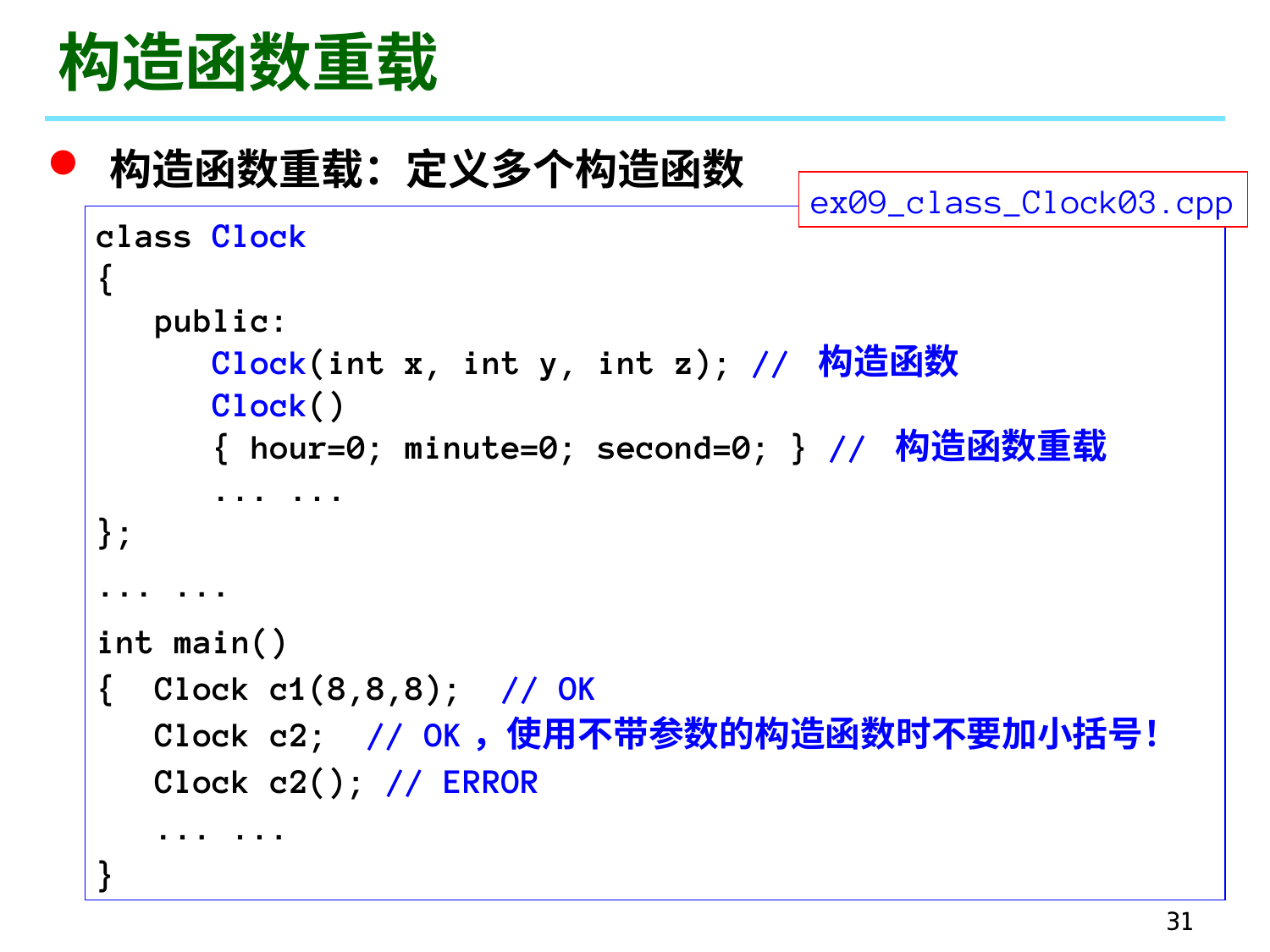

# 构造函数重载
 构造函数重载：定义多个构造函数
ex09_class_Clock03.cpp
class Clock
{
   public:
      Clock(int x, int y, int z); // 构造函数
      Clock()
      { hour=0; minute=0; second=0; } // 构造函数重载
      ... ...
};
... ...
int main()
{  Clock c1(8,8,8);  // OK
   Clock c2;  // OK，使用不带参数的构造函数时不要加小括号！
   Clock c2(); // ERROR
   ... ...
}
31